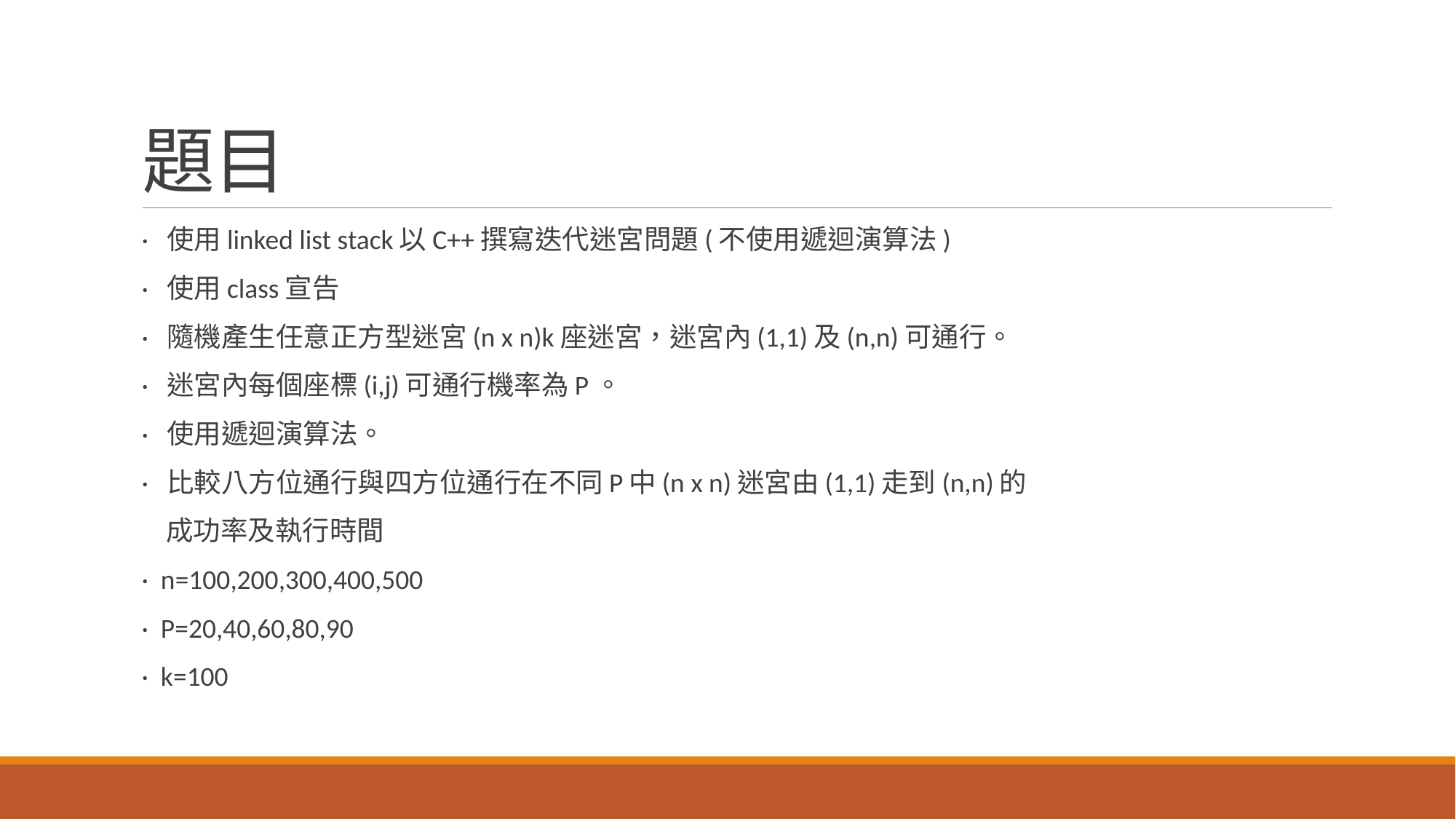

# 題目
·  使用linked list stack以C++撰寫迭代迷宮問題(不使用遞迴演算法)
·  使用class宣告
·  隨機產生任意正方型迷宮(n x n)k座迷宮，迷宮內(1,1)及(n,n)可通行。
·  迷宮內每個座標(i,j)可通行機率為P。
·  使用遞迴演算法。
·  比較八方位通行與四方位通行在不同P中(n x n)迷宮由(1,1)走到(n,n)的
   成功率及執行時間
·  n=100,200,300,400,500
·  P=20,40,60,80,90
·  k=100